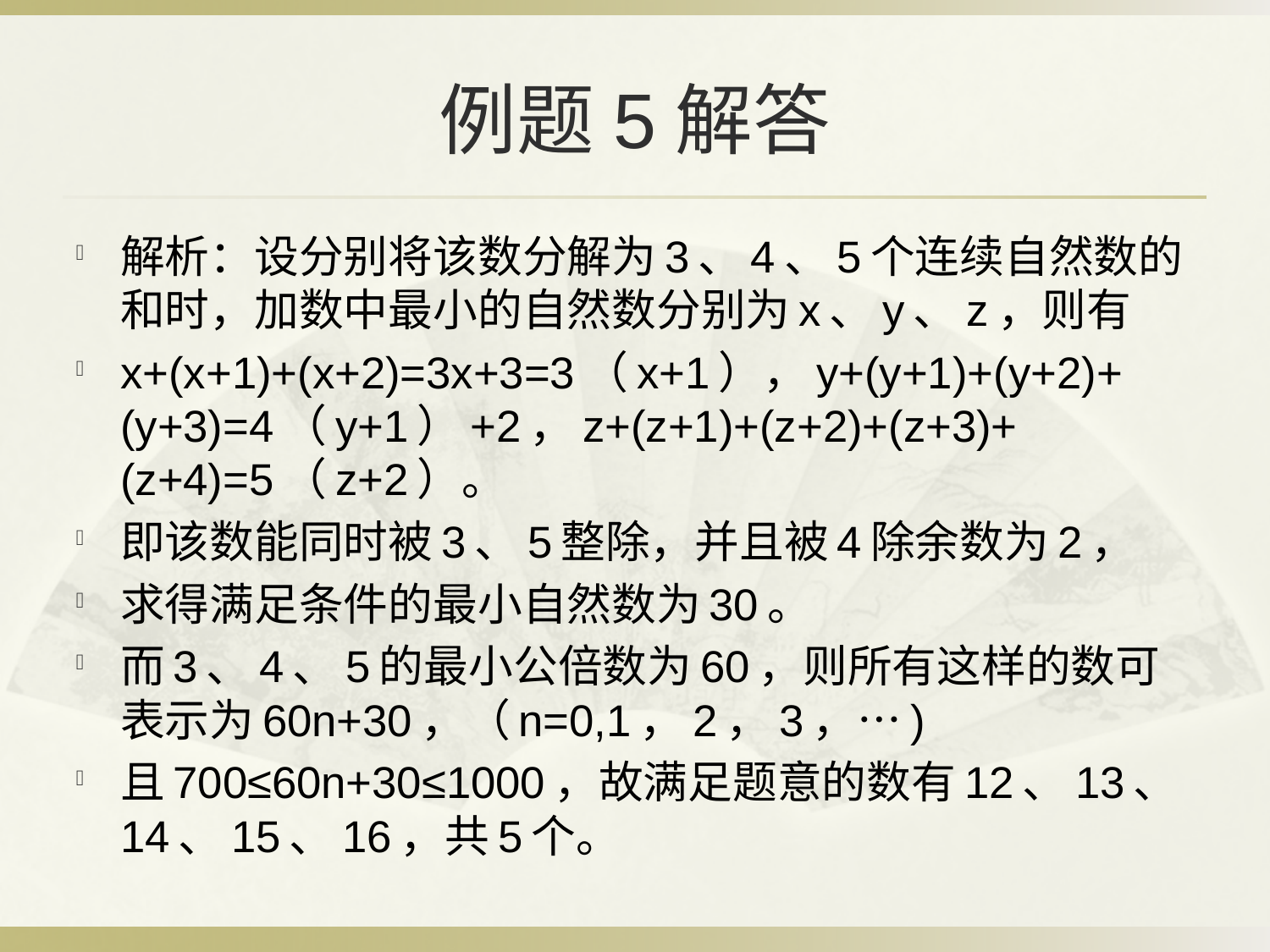

# 例题5解答
解析：设分别将该数分解为3、4、5个连续自然数的和时，加数中最小的自然数分别为x、y、z，则有
x+(x+1)+(x+2)=3x+3=3（x+1），y+(y+1)+(y+2)+(y+3)=4（y+1）+2，z+(z+1)+(z+2)+(z+3)+(z+4)=5（z+2）。
即该数能同时被3、5整除，并且被4除余数为2，
求得满足条件的最小自然数为30。
而3、4、5的最小公倍数为60，则所有这样的数可表示为60n+30，（n=0,1，2，3，…)
且700≤60n+30≤1000，故满足题意的数有12、13、14、15、16，共5个。